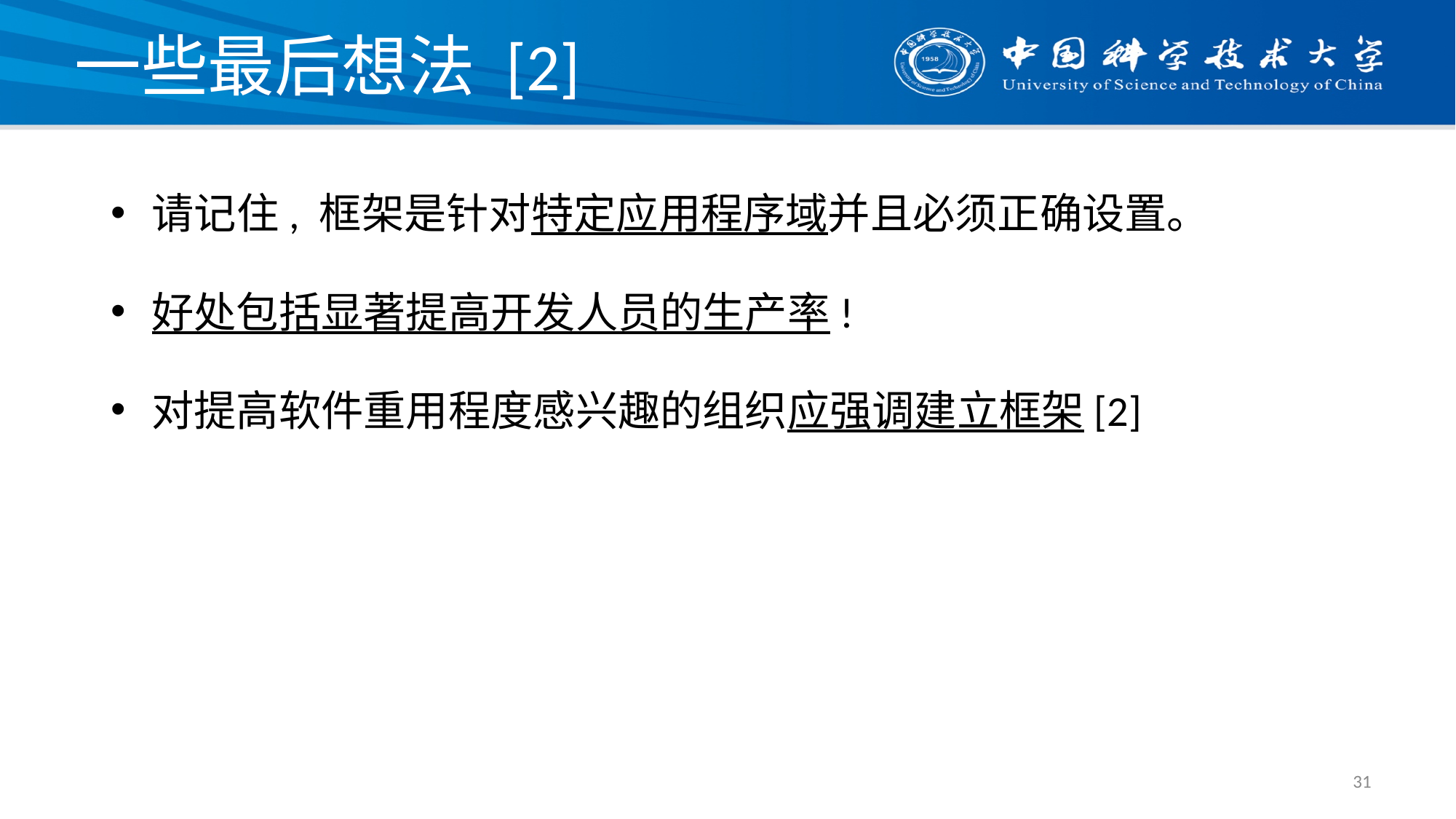

# 一些最后想法 [2]
请记住, 框架是针对特定应用程序域并且必须正确设置。

好处包括显著提高开发人员的生产率!

对提高软件重用程度感兴趣的组织应强调建立框架[2]
31